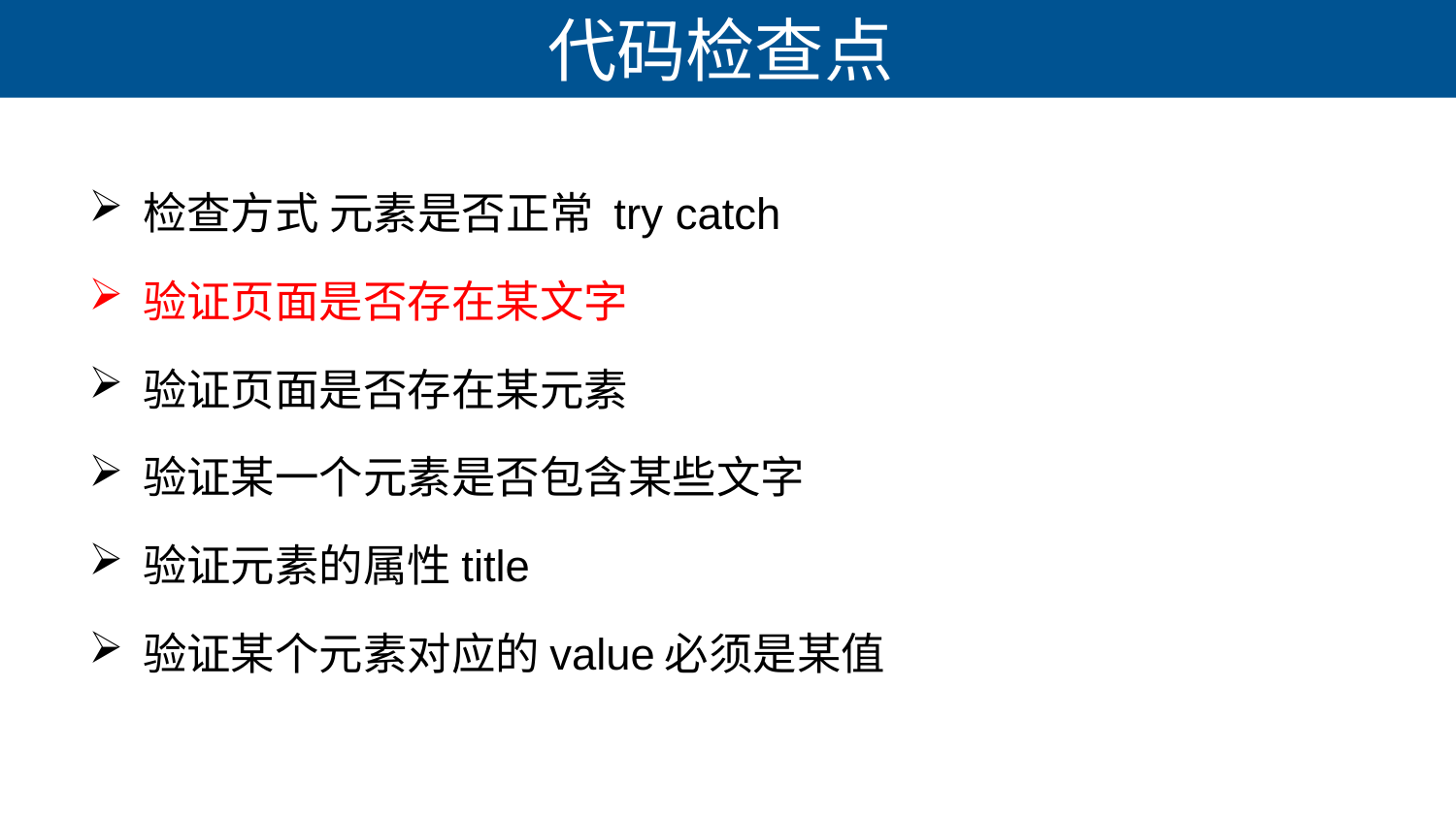

# 代码检查点
检查方式 元素是否正常 try catch
验证页面是否存在某文字
验证页面是否存在某元素
验证某一个元素是否包含某些文字
验证元素的属性title
验证某个元素对应的value必须是某值